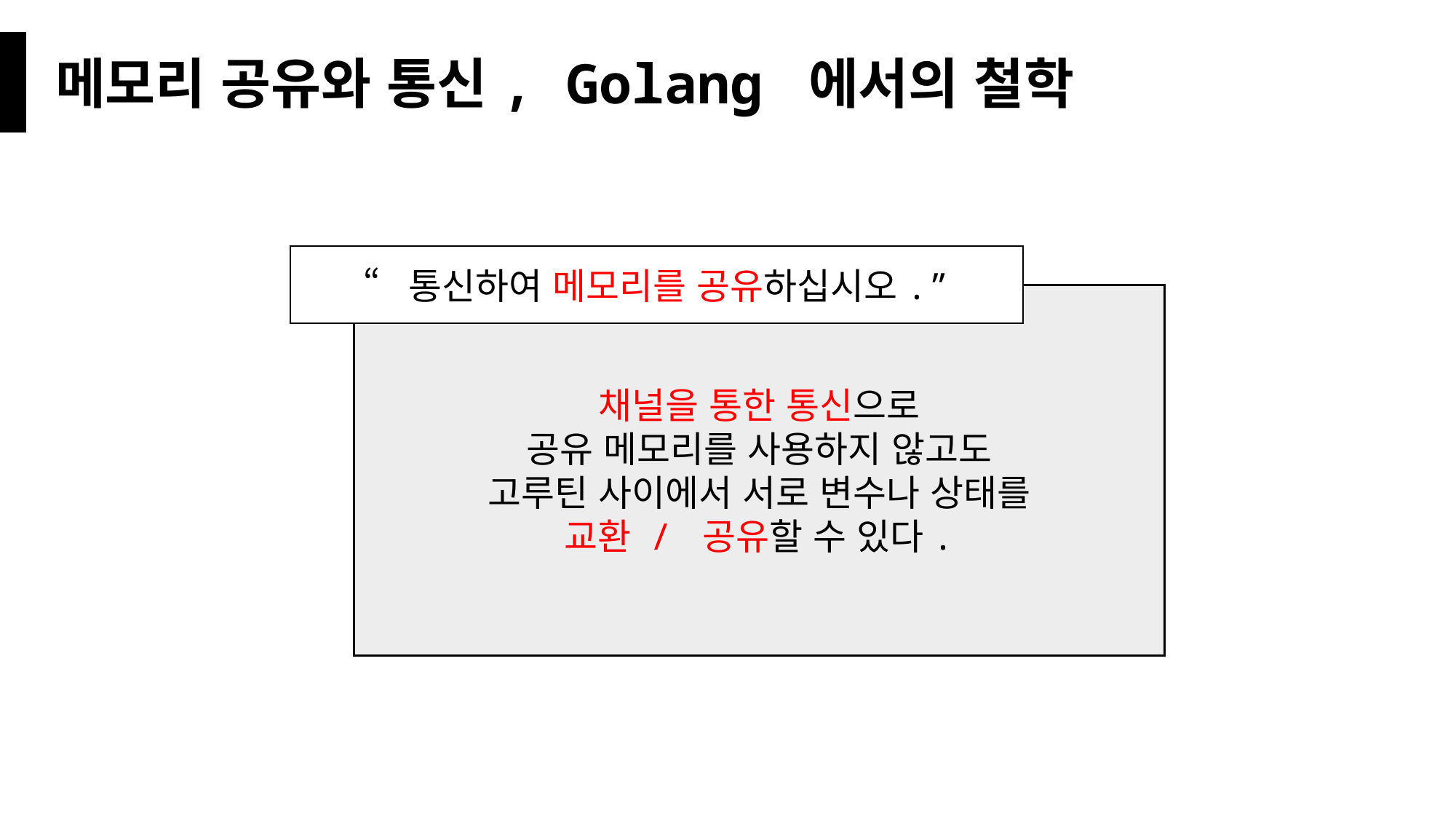

메모리 공유와 통신, Golang 에서의 철학
“통신하여 메모리를 공유하십시오.”
채널을 통한 통신으로
공유 메모리를 사용하지 않고도
고루틴 사이에서 서로 변수나 상태를
교환 / 공유할 수 있다.